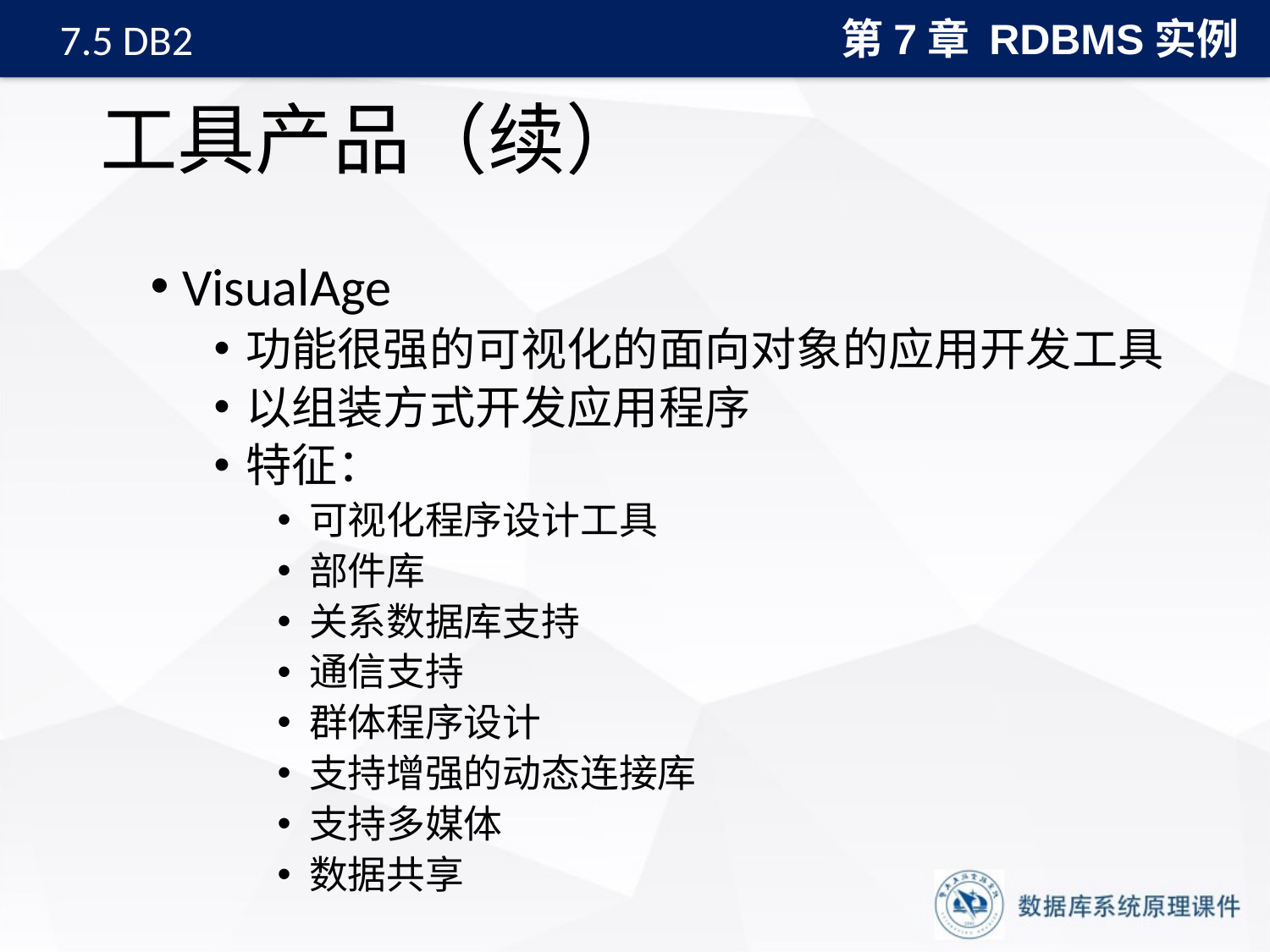

第7章 RDBMS实例
7.5 DB2
# 工具产品（续）
VisualAge
功能很强的可视化的面向对象的应用开发工具
以组装方式开发应用程序
特征：
可视化程序设计工具
部件库
关系数据库支持
通信支持
群体程序设计
支持增强的动态连接库
支持多媒体
数据共享